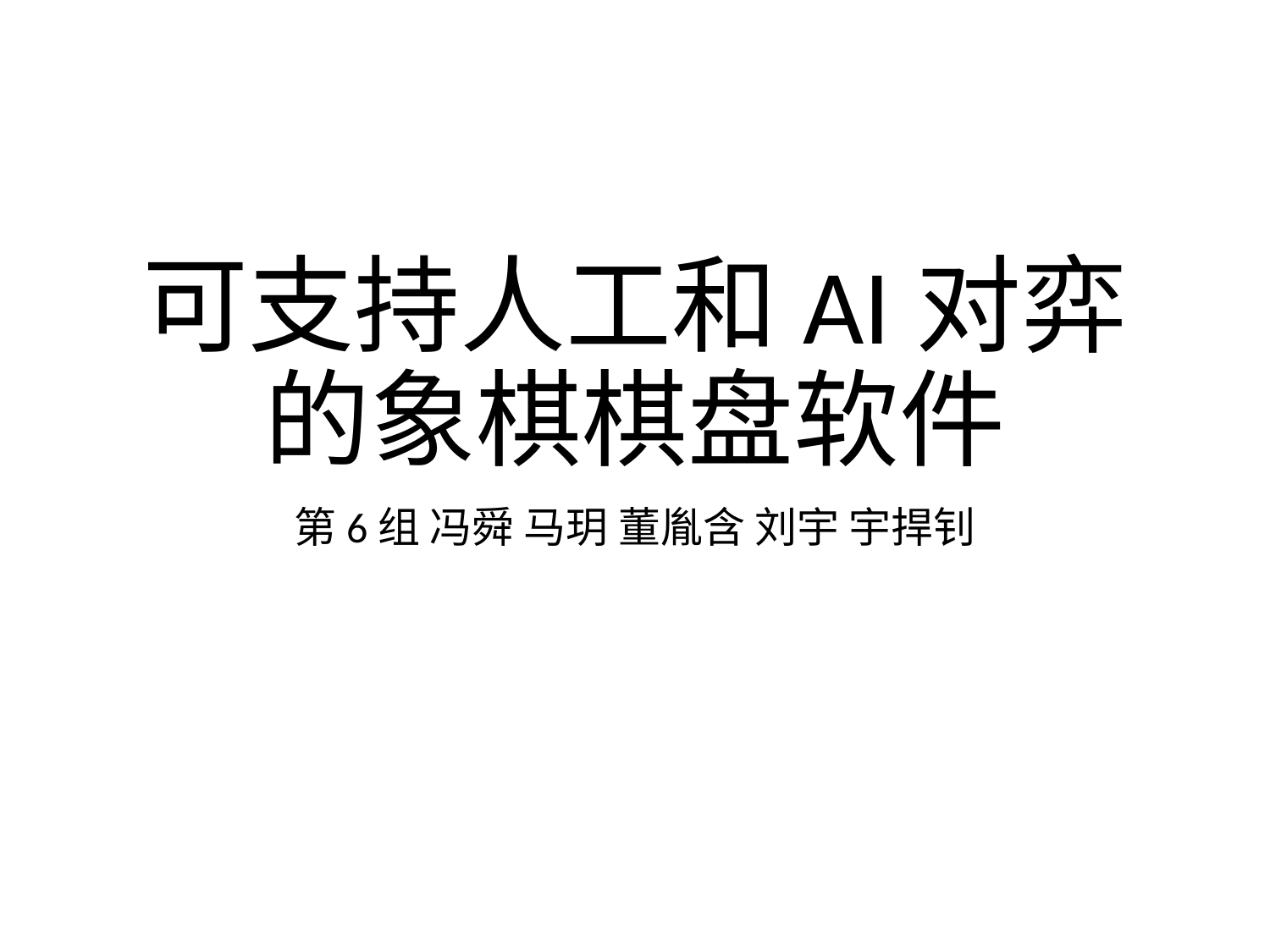

# 可支持人工和AI对弈的象棋棋盘软件
第6组 冯舜 马玥 董胤含 刘宇 宇捍钊